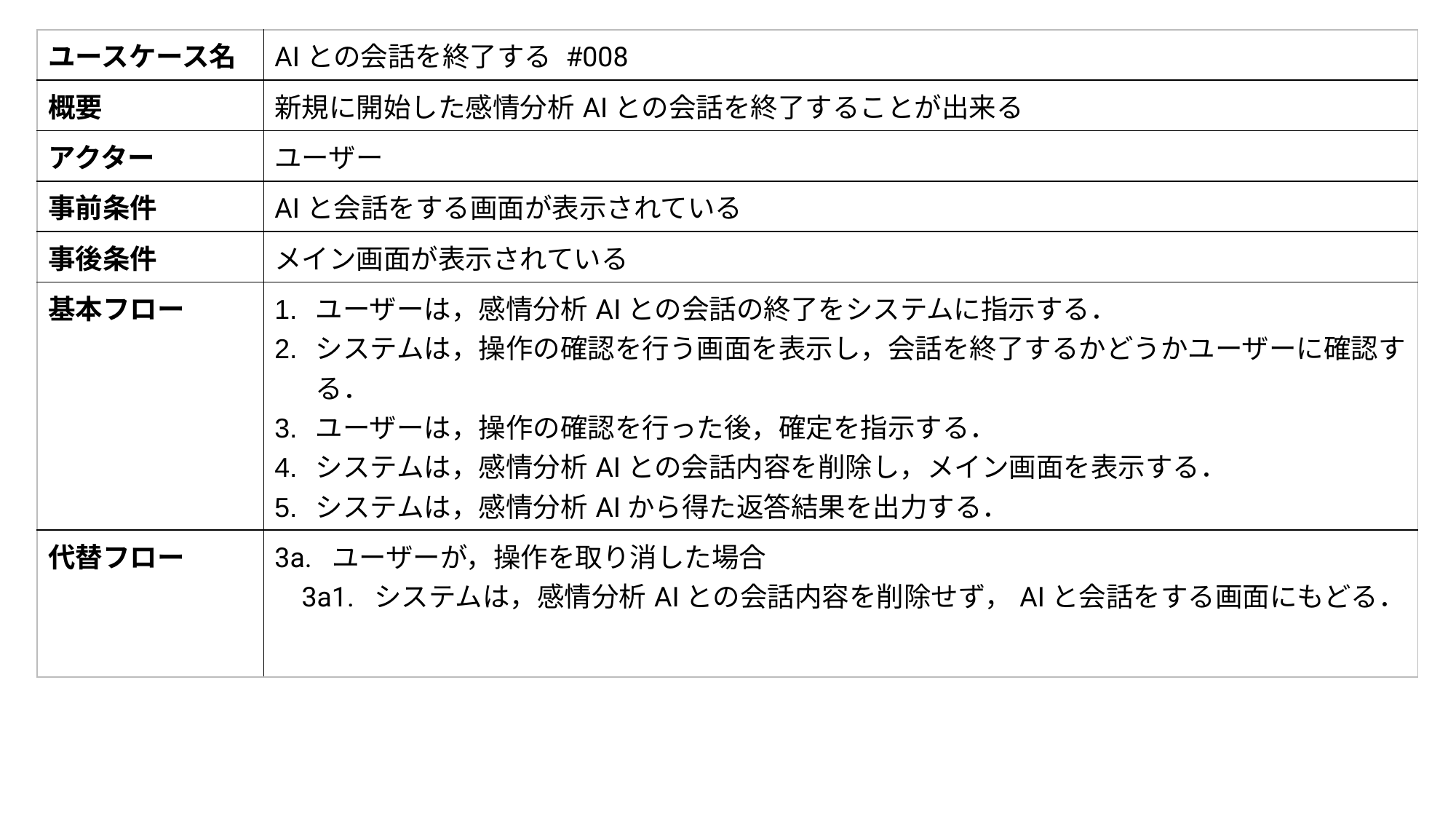

| ユースケース名 | AIとの会話を終了する #008 |
| --- | --- |
| 概要 | 新規に開始した感情分析AIとの会話を終了することが出来る |
| アクター | ユーザー |
| 事前条件 | AIと会話をする画面が表示されている |
| 事後条件 | メイン画面が表示されている |
| 基本フロー | ユーザーは，感情分析AIとの会話の終了をシステムに指示する． システムは，操作の確認を行う画面を表示し，会話を終了するかどうかユーザーに確認する． ユーザーは，操作の確認を行った後，確定を指示する． システムは，感情分析AIとの会話内容を削除し，メイン画面を表示する． システムは，感情分析AIから得た返答結果を出力する． |
| 代替フロー | 3a. ユーザーが，操作を取り消した場合 3a1. システムは，感情分析AIとの会話内容を削除せず，AIと会話をする画面にもどる． |